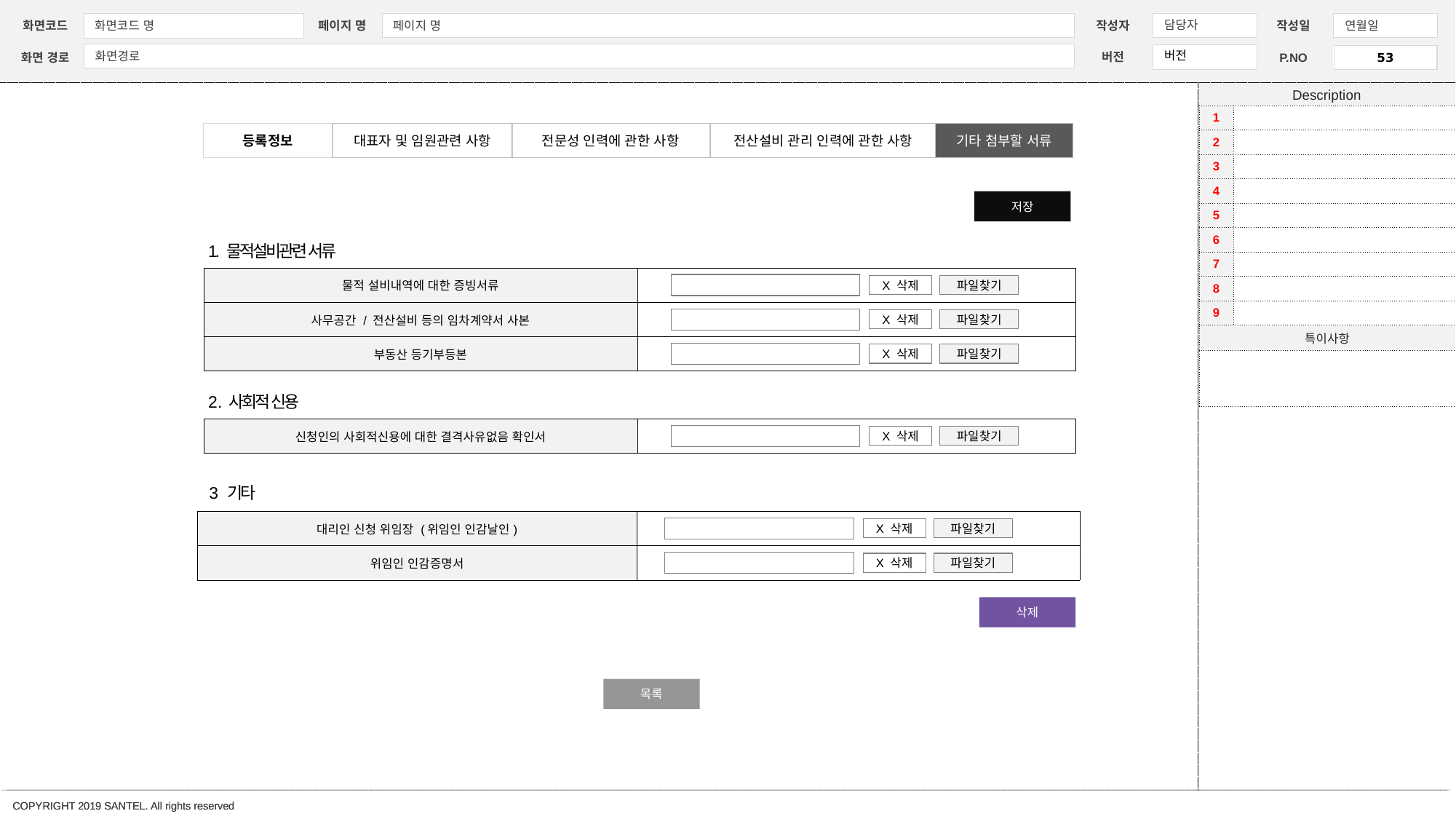

| 1 |  |
| --- | --- |
| 2 |  |
| 3 |  |
| 4 |  |
| 5 |  |
| 6 |  |
| 7 |  |
| 8 |  |
| 9 |  |
| 특이사항 |  |
|  |  |
등록정보
대표자 및 임원관련 사항
전문성 인력에 관한 사항
전산설비 관리 인력에 관한 사항
기타 첨부할 서류
저장
1. 물적설비관련 서류
| 물적 설비내역에 대한 증빙서류 |  |
| --- | --- |
| 사무공간 / 전산설비 등의 임차계약서 사본 |  |
| 부동산 등기부등본 |  |

X 삭제
파일찾기

X 삭제
파일찾기

X 삭제
파일찾기
2 . 사회적 신용
| 신청인의 사회적신용에 대한 결격사유없음 확인서 |  |
| --- | --- |

X 삭제
파일찾기
3  기타
| 대리인 신청 위임장 (위임인 인감날인) |  |
| --- | --- |
| 위임인 인감증명서 |  |

X 삭제
파일찾기

X 삭제
파일찾기
삭제
목록